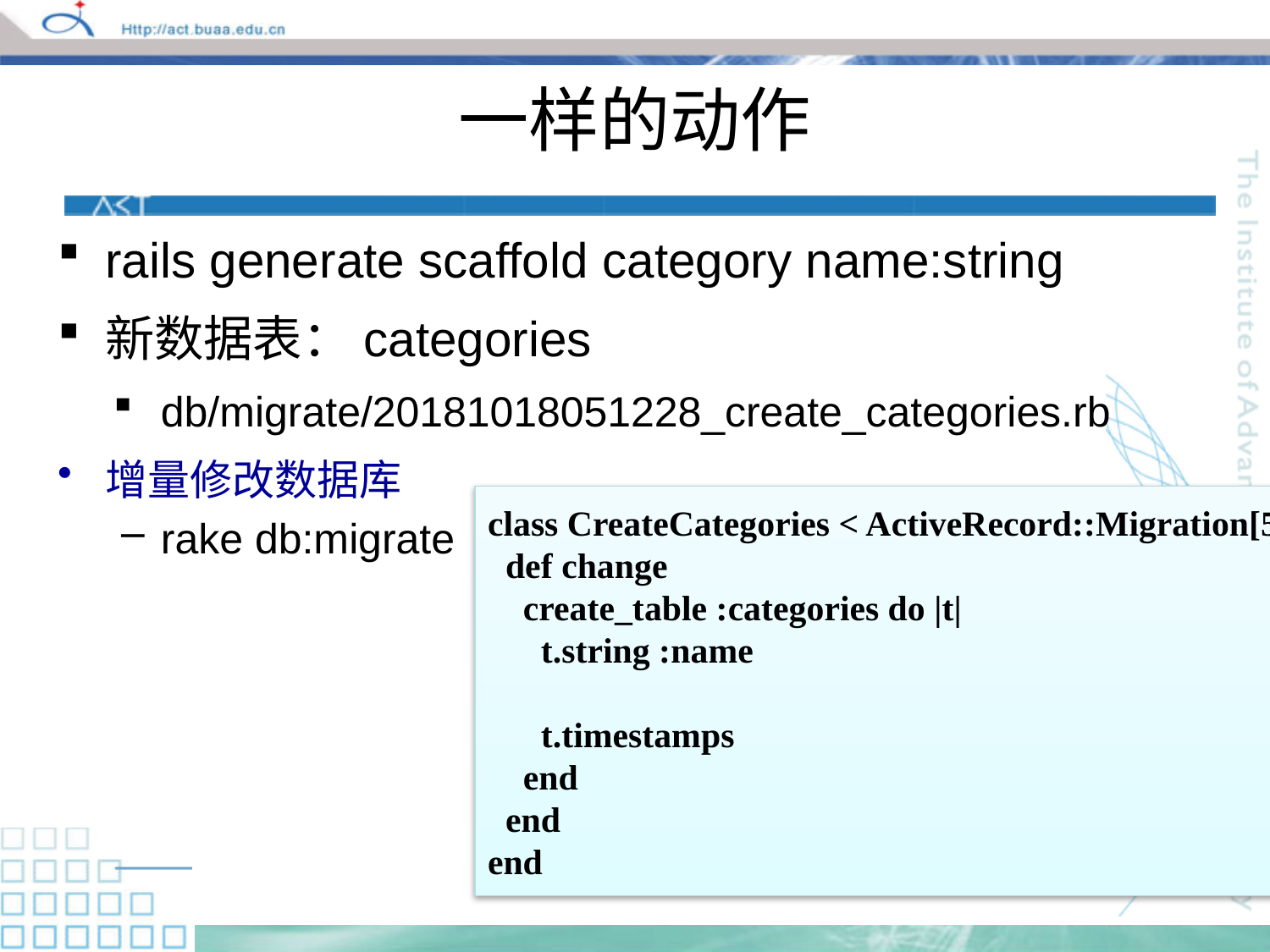

# 一样的动作
rails generate scaffold category name:string
新数据表：categories
db/migrate/20181018051228_create_categories.rb
增量修改数据库
rake db:migrate

class CreateCategories < ActiveRecord::Migration[5.2]
  def change
    create_table :categories do |t|
      t.string :name

      t.timestamps
    end
  end
end